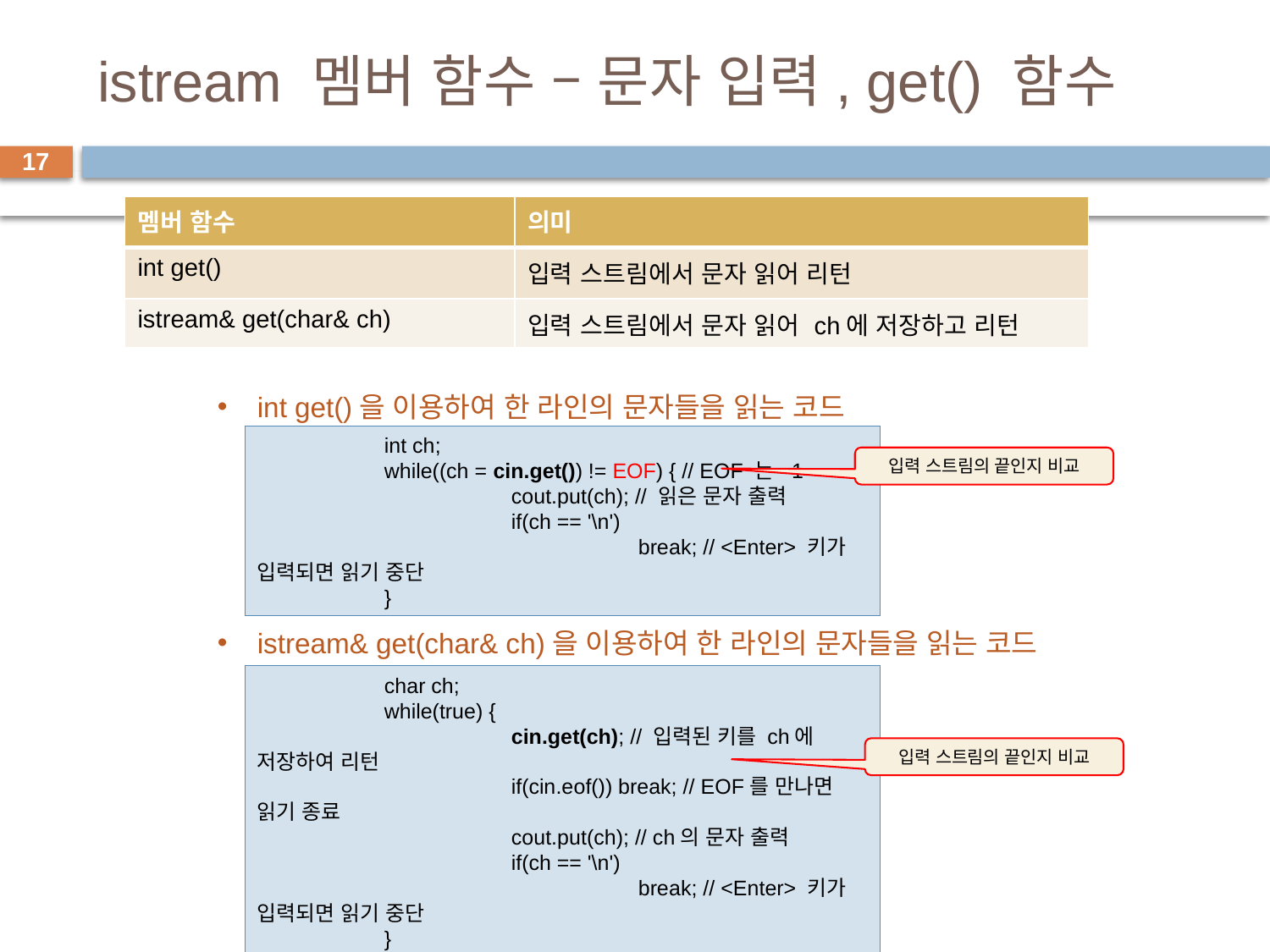

# istream 멤버 함수 – 문자 입력, get() 함수
17
| 멤버 함수 | 의미 |
| --- | --- |
| int get() | 입력 스트림에서 문자 읽어 리턴 |
| istream& get(char& ch) | 입력 스트림에서 문자 읽어 ch에 저장하고 리턴 |
int get()을 이용하여 한 라인의 문자들을 읽는 코드
	int ch;
	while((ch = cin.get()) != EOF) { // EOF 는 -1
		cout.put(ch); // 읽은 문자 출력
		if(ch == '\n')
			break; // <Enter> 키가 입력되면 읽기 중단
	}
입력 스트림의 끝인지 비교
istream& get(char& ch)을 이용하여 한 라인의 문자들을 읽는 코드
	char ch;
	while(true) {
		cin.get(ch); // 입력된 키를 ch에 저장하여 리턴
		if(cin.eof()) break; // EOF를 만나면 읽기 종료
		cout.put(ch); // ch의 문자 출력
		if(ch == '\n')
			break; // <Enter> 키가 입력되면 읽기 중단
	}
입력 스트림의 끝인지 비교